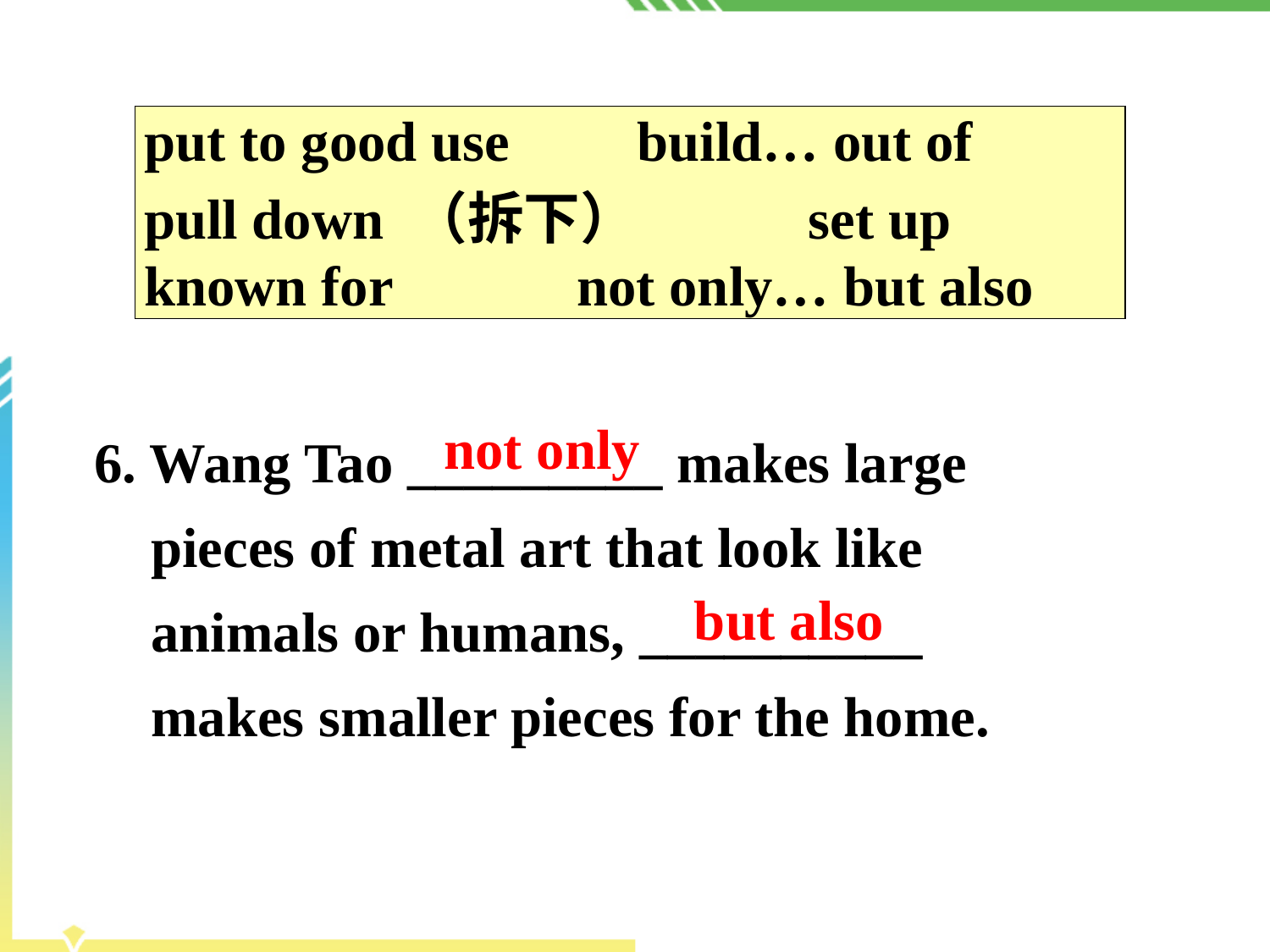

| put to good use build… out of pull down （拆下） set up known for not only… but also |
| --- |
6. Wang Tao _________ makes large
    pieces of metal art that look like
    animals or humans, __________
    makes smaller pieces for the home.
not only
but also